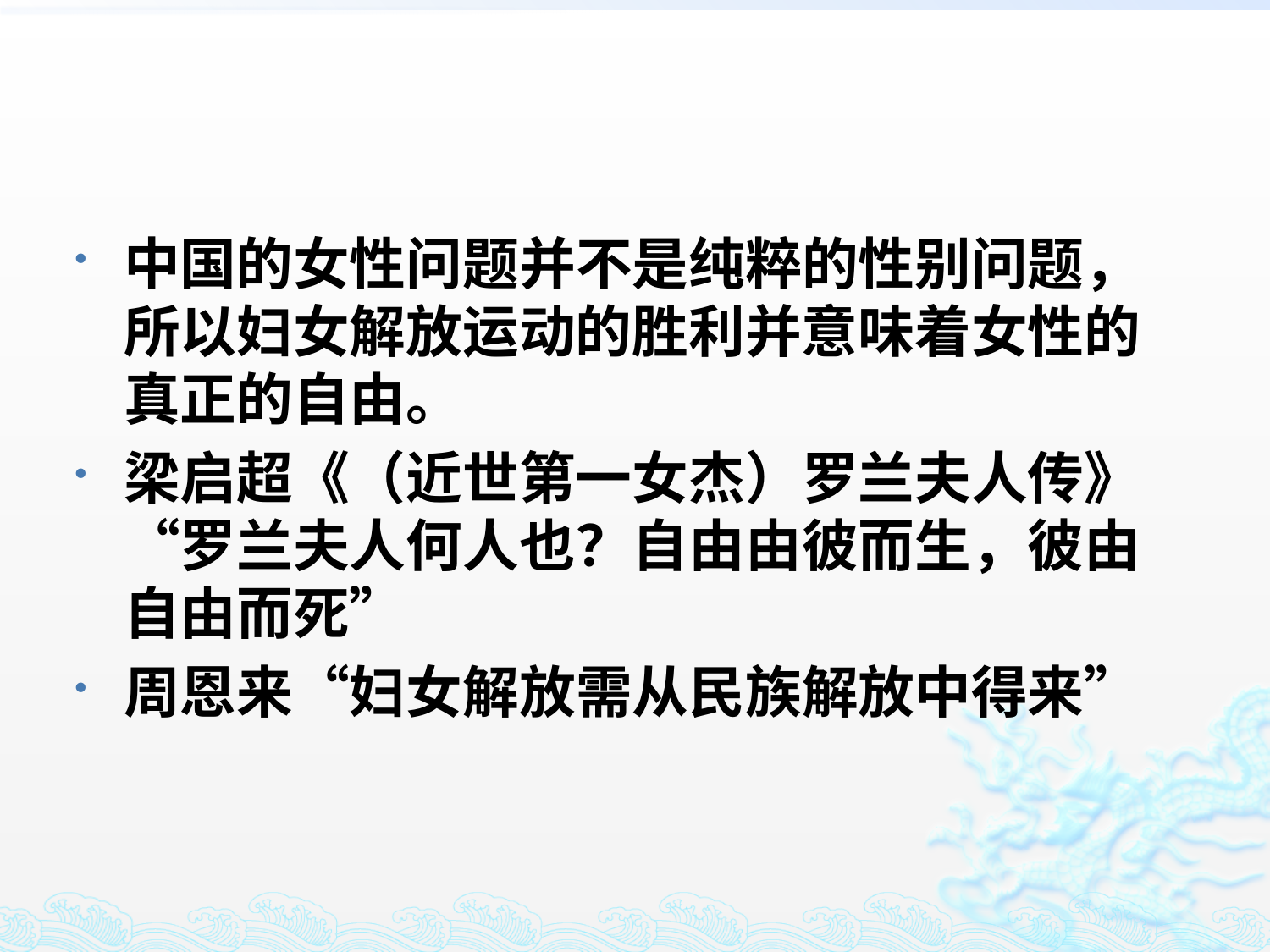

#
中国的女性问题并不是纯粹的性别问题，所以妇女解放运动的胜利并意味着女性的真正的自由。
梁启超《（近世第一女杰）罗兰夫人传》“罗兰夫人何人也？自由由彼而生，彼由自由而死”
周恩来“妇女解放需从民族解放中得来”